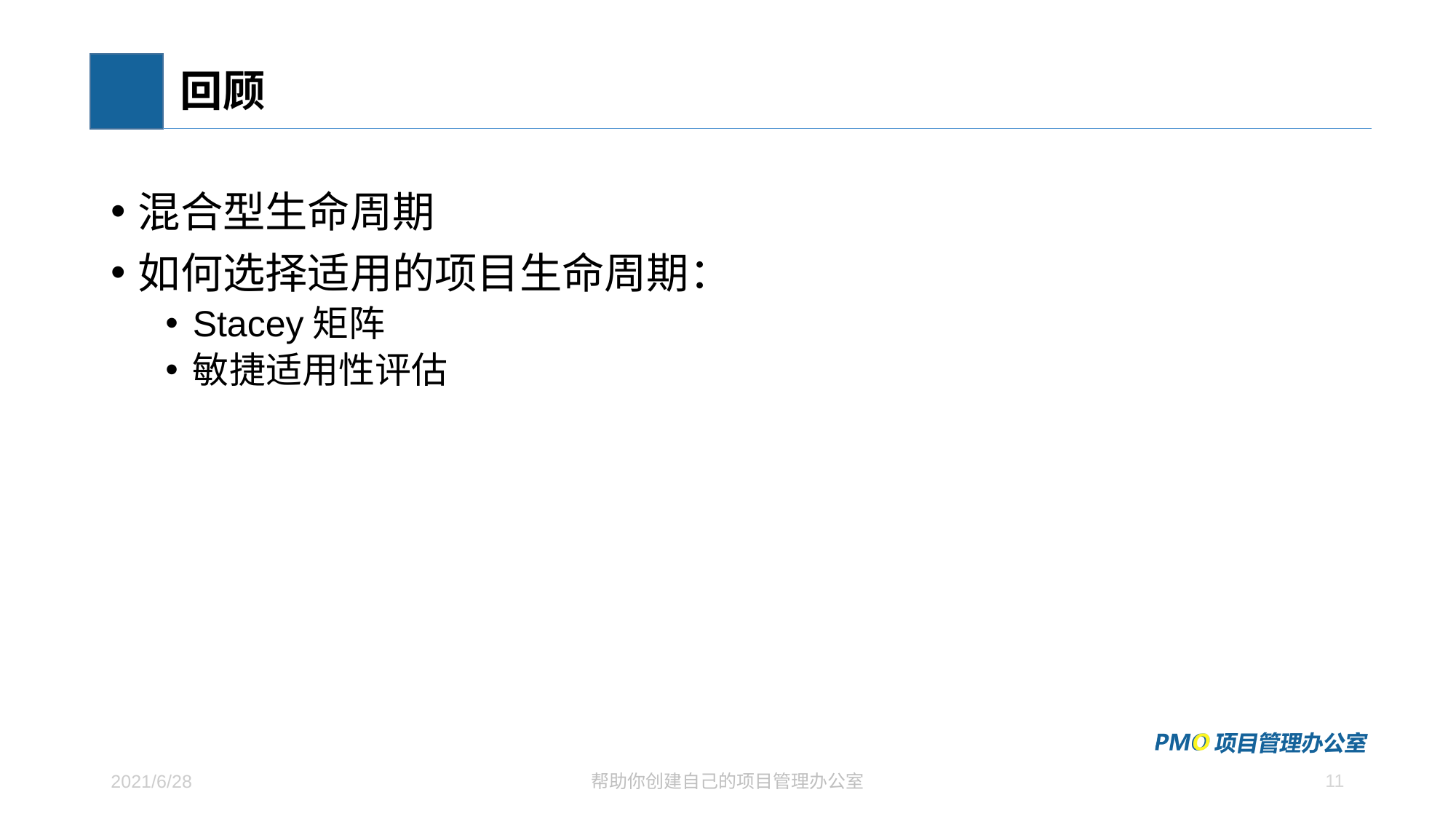

# 回顾
混合型生命周期
如何选择适用的项目生命周期：
Stacey矩阵
敏捷适用性评估

11
2021/6/28
帮助你创建自己的项目管理办公室